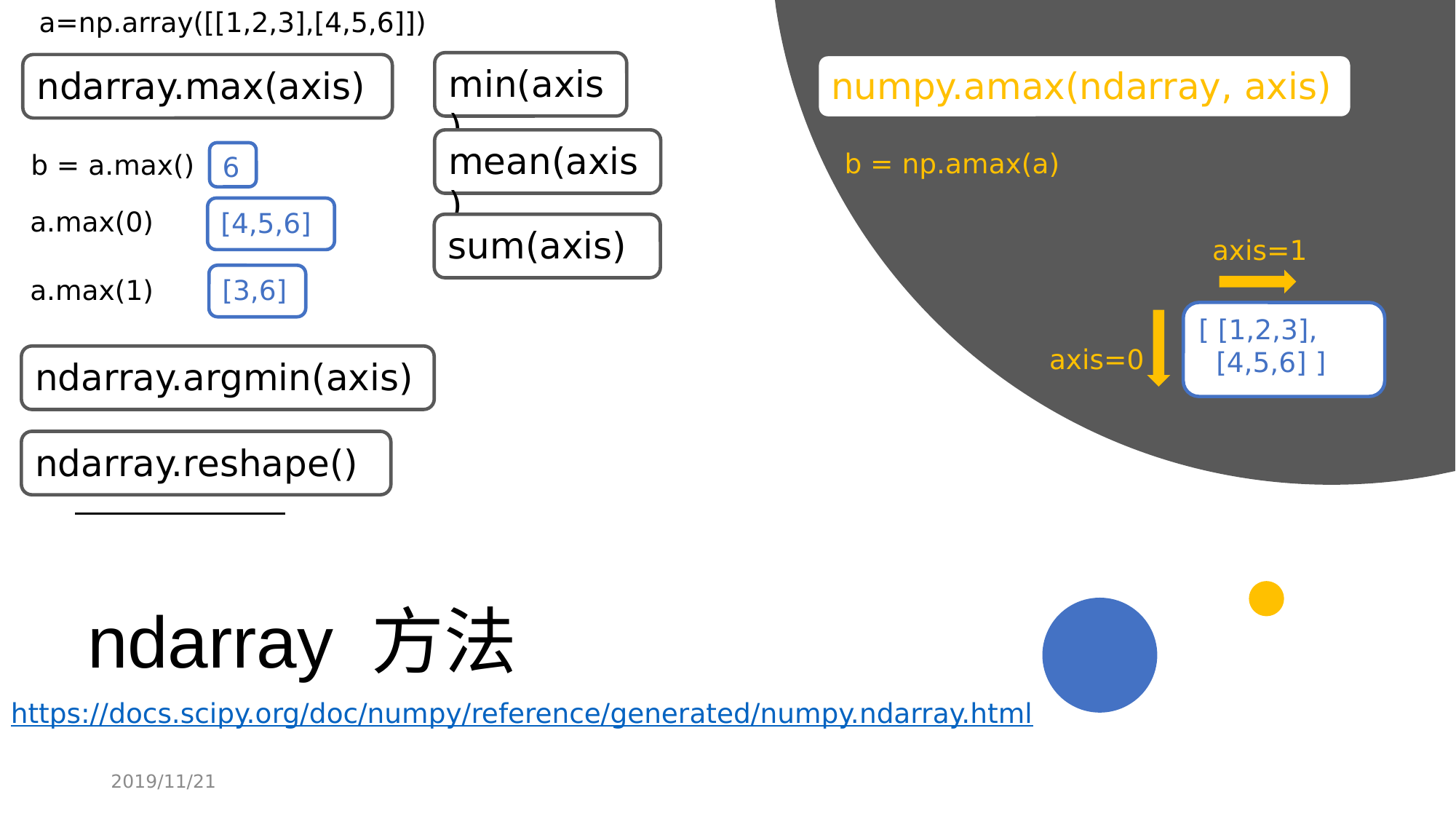

a=np.array([[1,2,3],[4,5,6]])

min(axis)
ndarray.max(axis)
numpy.amax(ndarray, axis)
mean(axis)
b = np.amax(a)
b = a.max()
6

[4,5,6]

a.max(0)
sum(axis)
axis=1

[3,6]

a.max(1)
[ [1,2,3],
  [4,5,6] ]

axis=0
ndarray.argmin(axis)
ndarray.reshape()
# ndarray 方法

https://docs.scipy.org/doc/numpy/reference/generated/numpy.ndarray.html
2019/11/21
高级算法语言和程序设计
12